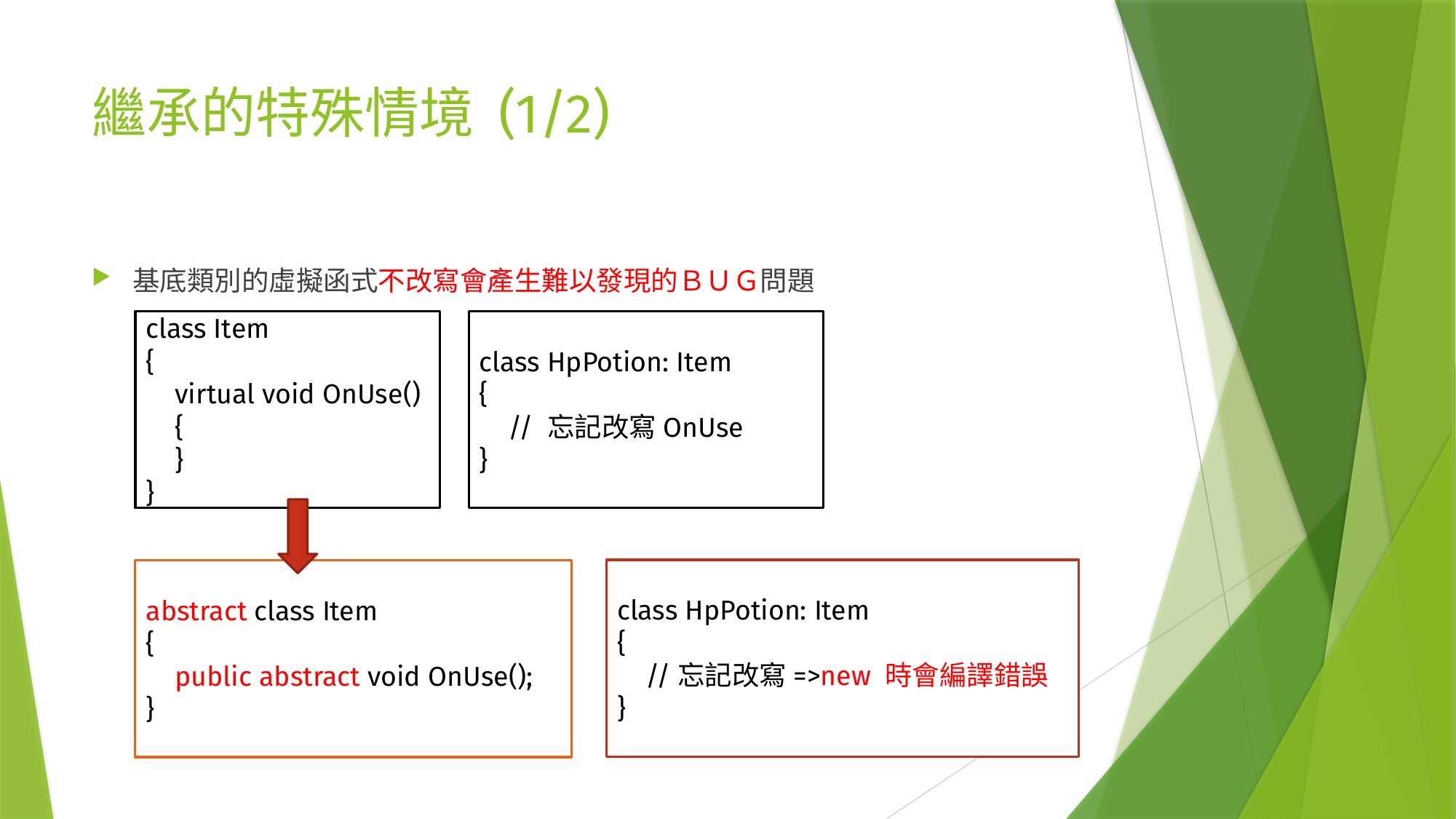

# 繼承的特殊情境 (1/2)
基底類別的虛擬函式不改寫會產生難以發現的ＢＵＧ問題
class Item
{
    virtual void OnUse()
    {
    }
}
class HpPotion: Item
{
    // 忘記改寫OnUse
}

class HpPotion: Item
{
    //忘記改寫=>new 時會編譯錯誤
}
abstract class Item
{
    public abstract void OnUse();
}